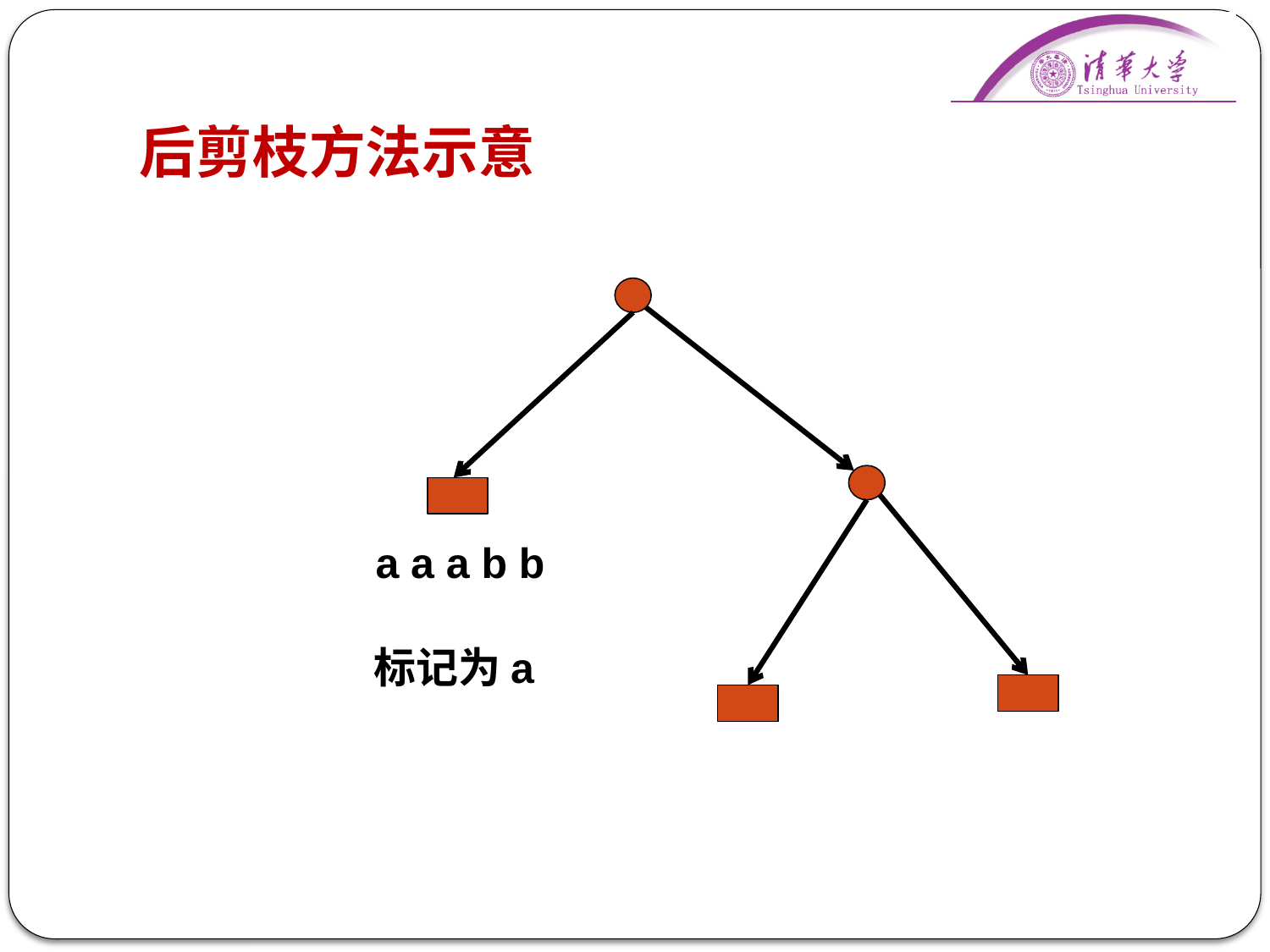

# 后剪枝方法示意

a a a b b
标记为a

120